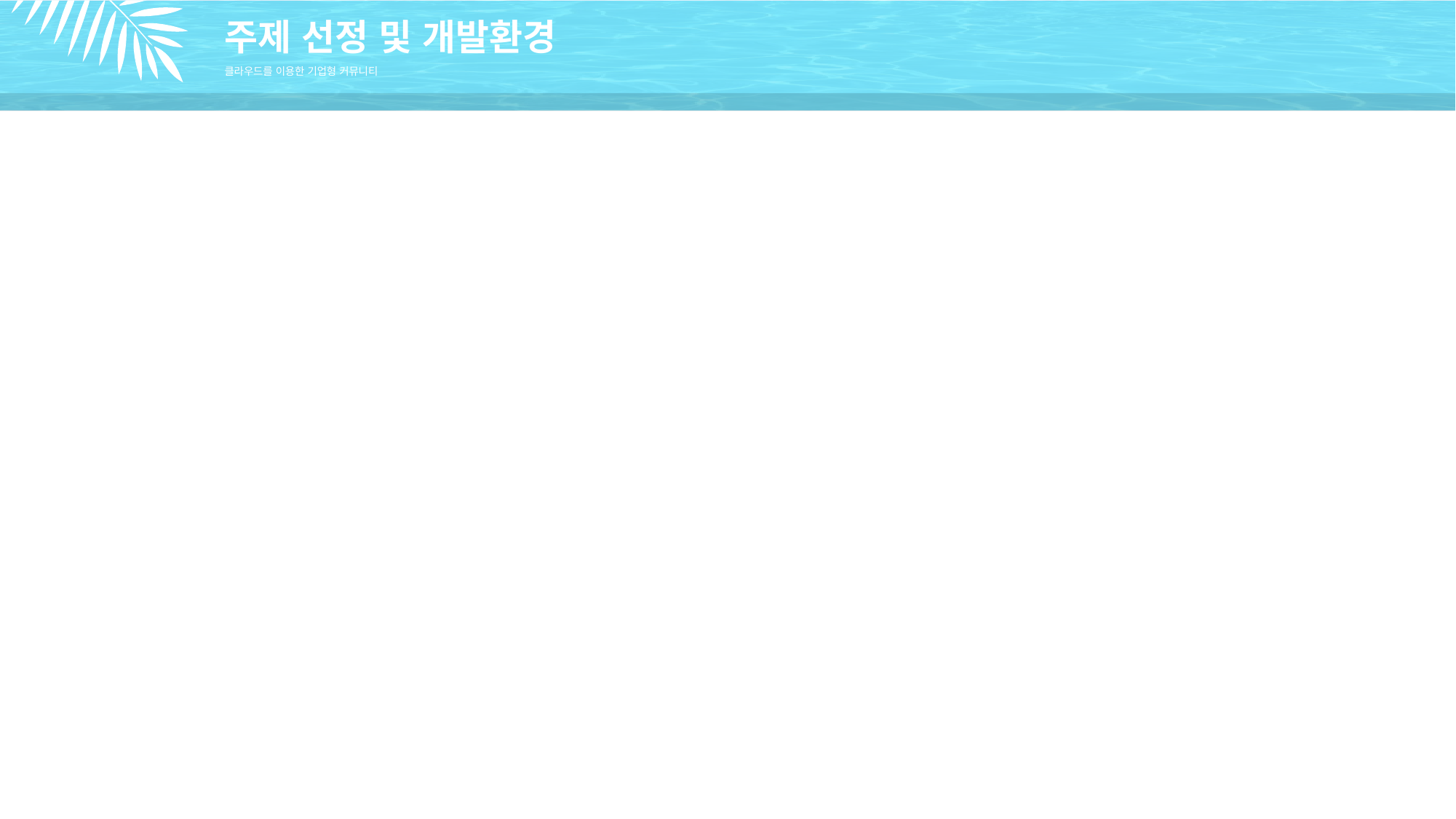

주제 선정 및 개발환경
클라우드를 이용한 기업형 커뮤니티